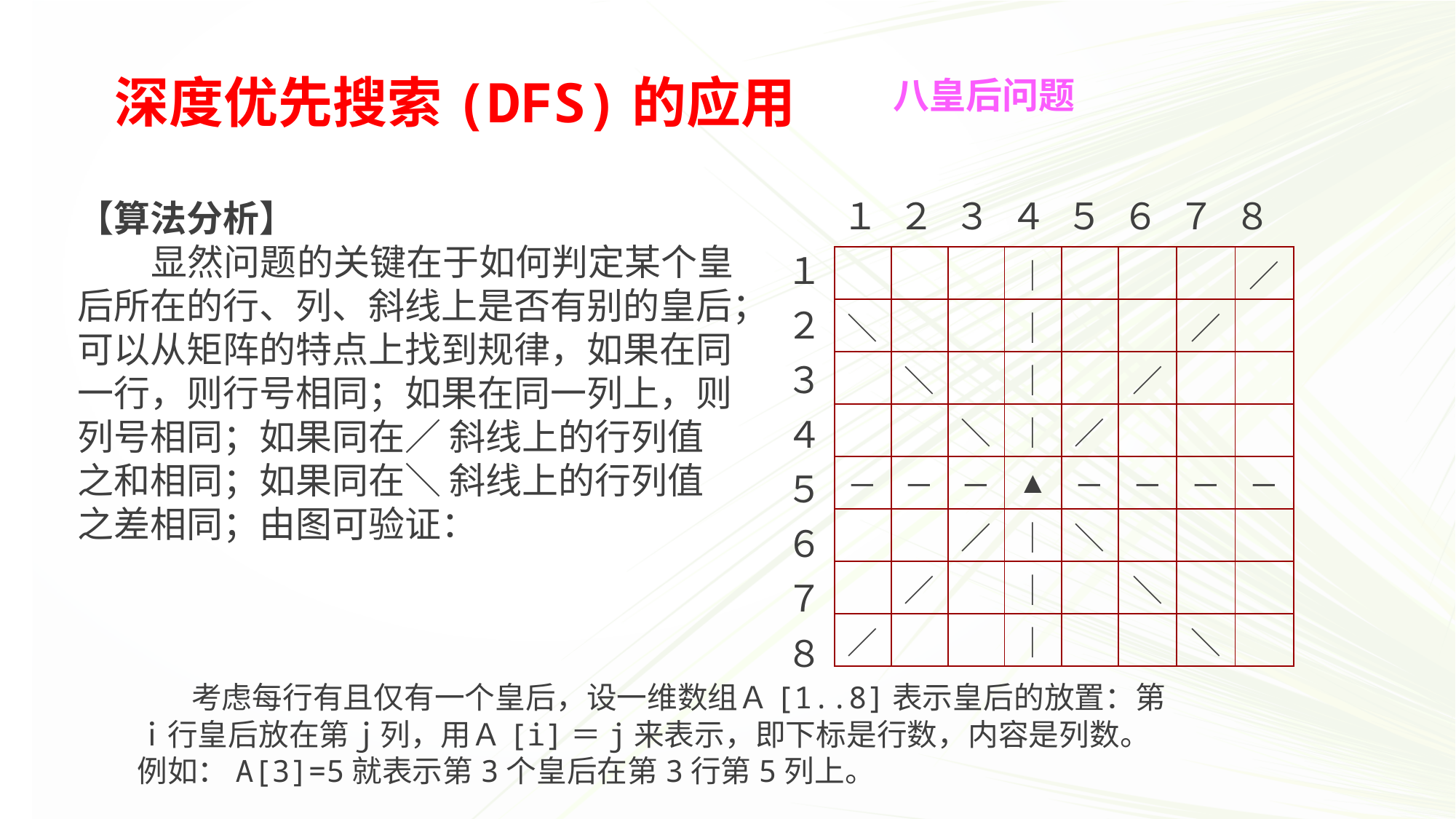

深度优先搜索(DFS)的应用
八皇后问题
|  | １ | ２ | ３ | ４ | ５ | ６ | ７ | ８ |
| --- | --- | --- | --- | --- | --- | --- | --- | --- |
| １ |  |  |  |  |  |  |  |  |
| ２ |  |  |  |  |  |  |  |  |
| ３ |  |  |  |  |  |  |  |  |
| ４ |  |  |  |  |  |  |  |  |
| ５ |  |  |  |  |  |  |  |  |
| ６ |  |  |  |  |  |  |  |  |
| ７ |  |  |  |  |  |  |  |  |
| ８ |  |  |  |  |  |  |  |  |
【算法分析】
        显然问题的关键在于如何判定某个皇后所在的行、列、斜线上是否有别的皇后；可以从矩阵的特点上找到规律，如果在同一行，则行号相同；如果在同一列上，则列号相同；如果同在／ 斜线上的行列值之和相同；如果同在＼ 斜线上的行列值之差相同；由图可验证：
|  |  |  | ｜ |  |  |  | ／ |
| --- | --- | --- | --- | --- | --- | --- | --- |
| ＼ |  |  | ｜ |  |  | ／ |  |
|  | ＼ |  | ｜ |  | ／ |  |  |
|  |  | ＼ | ｜ | ／ |  |  |  |
| － | － | － | ▲ | － | － | － | － |
|  |  | ／ | ｜ | ＼ |  |  |  |
|  | ／ |  | ｜ |  | ＼ |  |  |
| ／ |  |  | ｜ |  |  | ＼ |  |
       考虑每行有且仅有一个皇后，设一维数组Ａ[1..8]表示皇后的放置：第ｉ行皇后放在第ｊ列，用Ａ[i]＝j来表示，即下标是行数，内容是列数。例如：A[3]=5就表示第3个皇后在第3行第5列上。